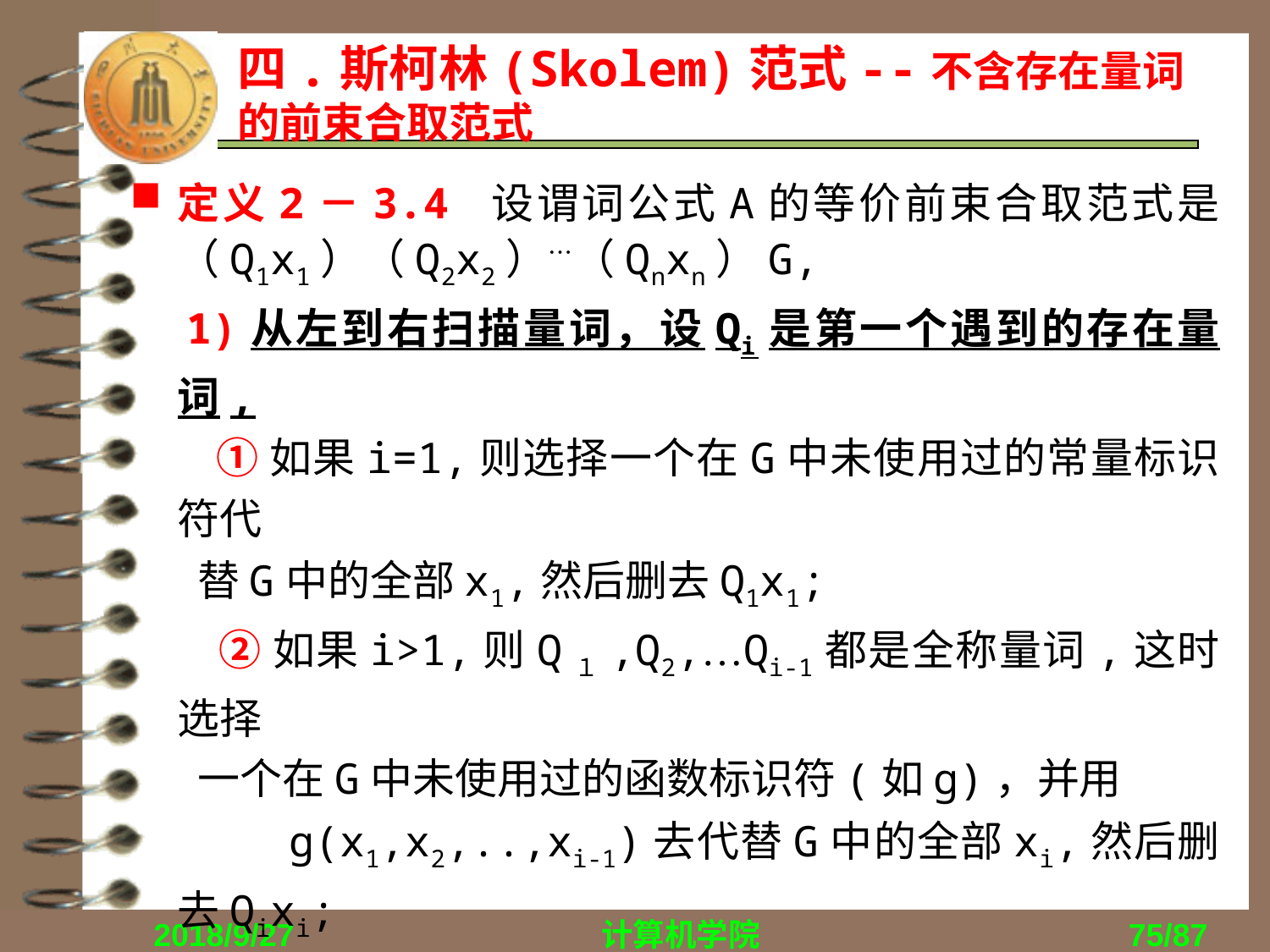

# 四.斯柯林(Skolem)范式--不含存在量词的前束合取范式
定义2－3.4 设谓词公式A的等价前束合取范式是（Q1x1）（Q2x2）…（Qnxn）G,
  1)从左到右扫描量词，设Qi是第一个遇到的存在量词,
        ①如果i=1,则选择一个在G中未使用过的常量标识符代
      替G中的全部x1,然后删去Q1x1;
        ②如果i>1,则Q１,Q2,…Qi-1都是全称量词,这时选择
      一个在G中未使用过的函数标识符(如g)，并用
      g(x1,x2,..,xi-1)去代替G中的全部xi,然后删去Qixi;
  2)重复这一过程,直到公式中不含存在量词为止。
这样得到的公式称为Skolem范式,而取代存在量词时使用的常量标识符或函数,称为Skolem函数。
2018/9/27
计算机学院
75/87